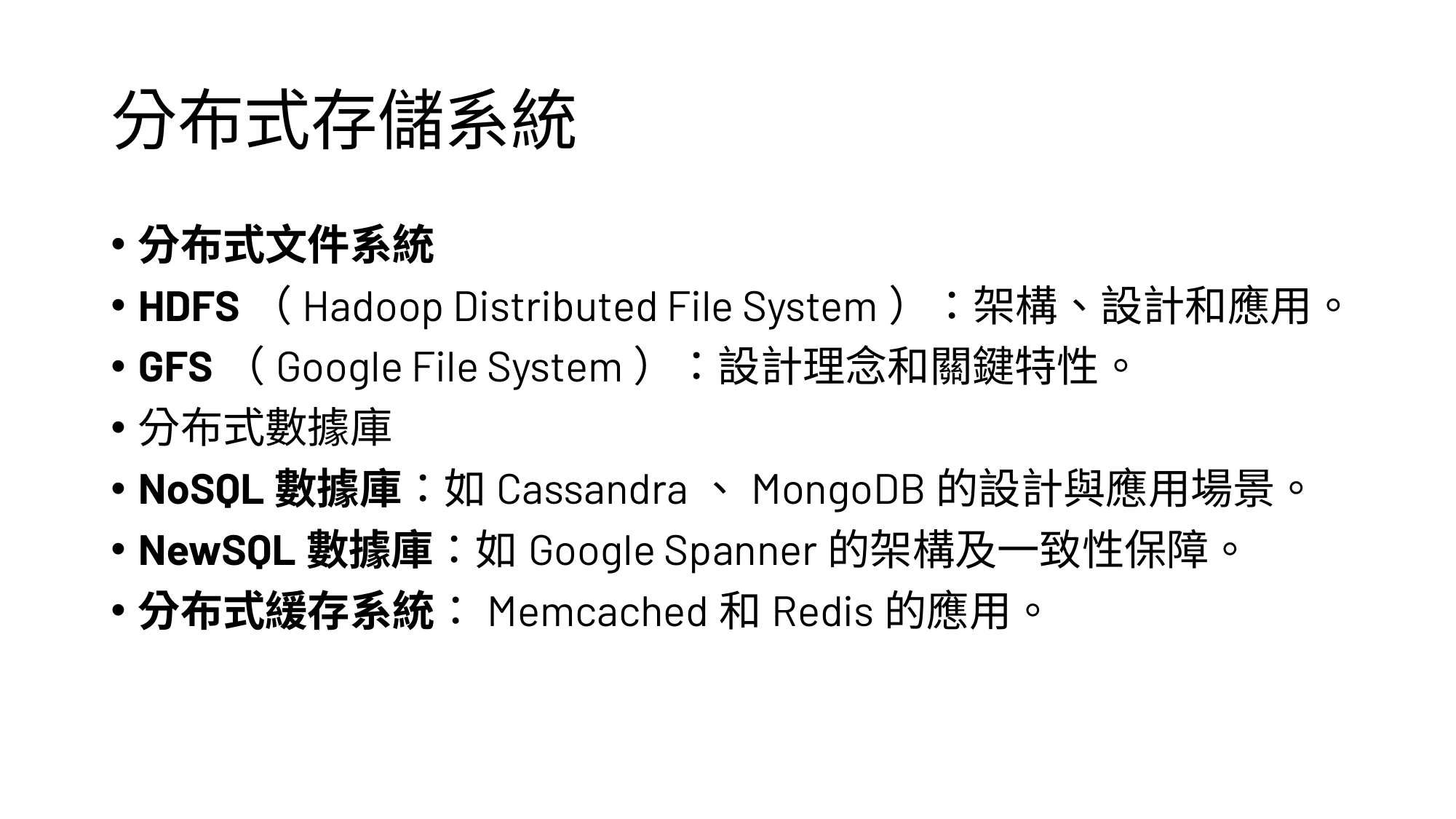

# 分布式存儲系統
分布式文件系統
HDFS（Hadoop Distributed File System）：架構、設計和應用。
GFS（Google File System）：設計理念和關鍵特性。
分布式數據庫
NoSQL數據庫：如Cassandra、MongoDB的設計與應用場景。
NewSQL數據庫：如Google Spanner的架構及一致性保障。
分布式緩存系統：Memcached和Redis的應用。